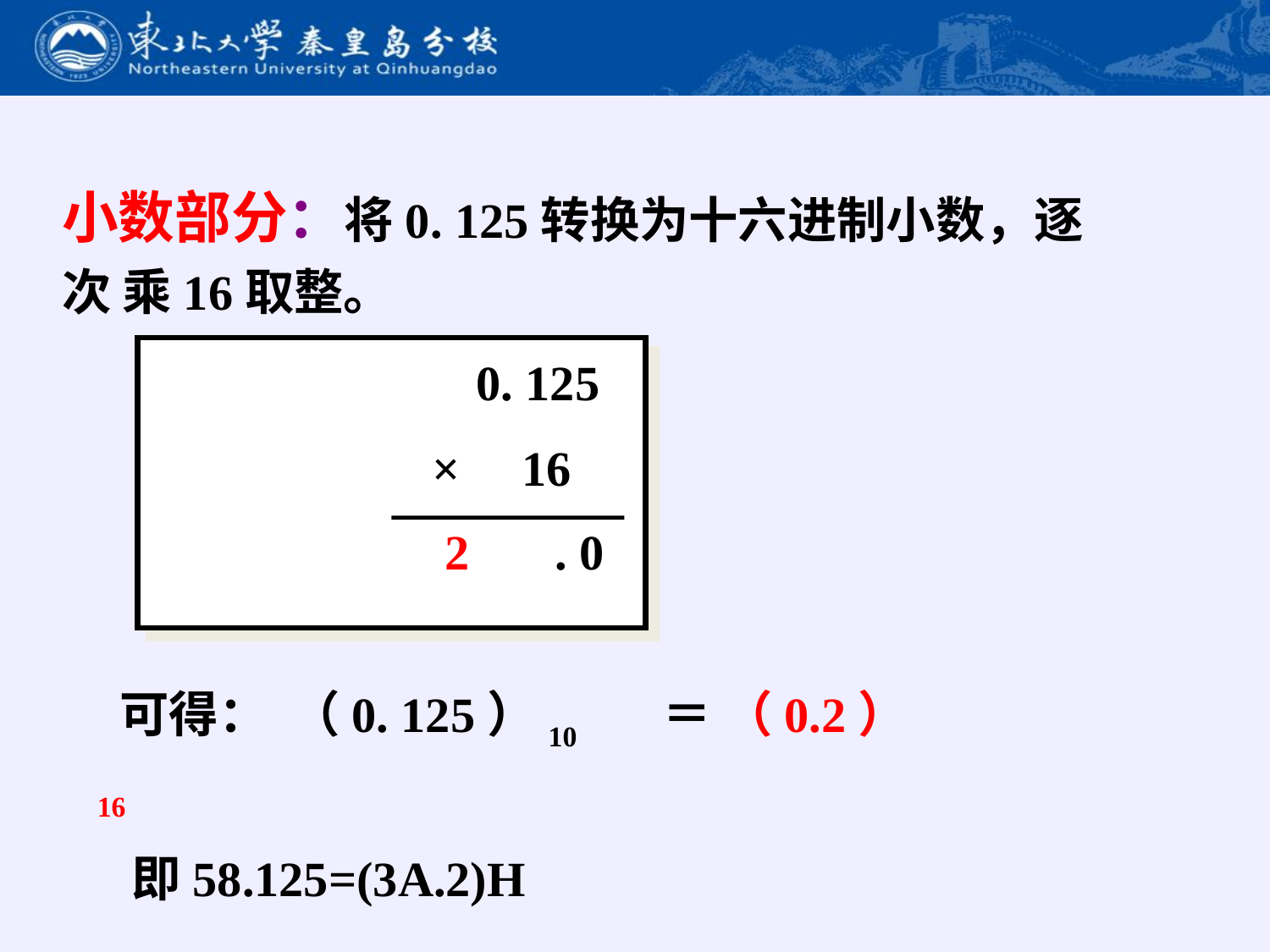

小数部分：将0. 125转换为十六进制小数，逐次 乘16取整。
                       0. 125
                       ×     16
                        2       . 0

 可得：  （0. 125）10      ＝ （0.2）16
  即58.125=(3A.2)H